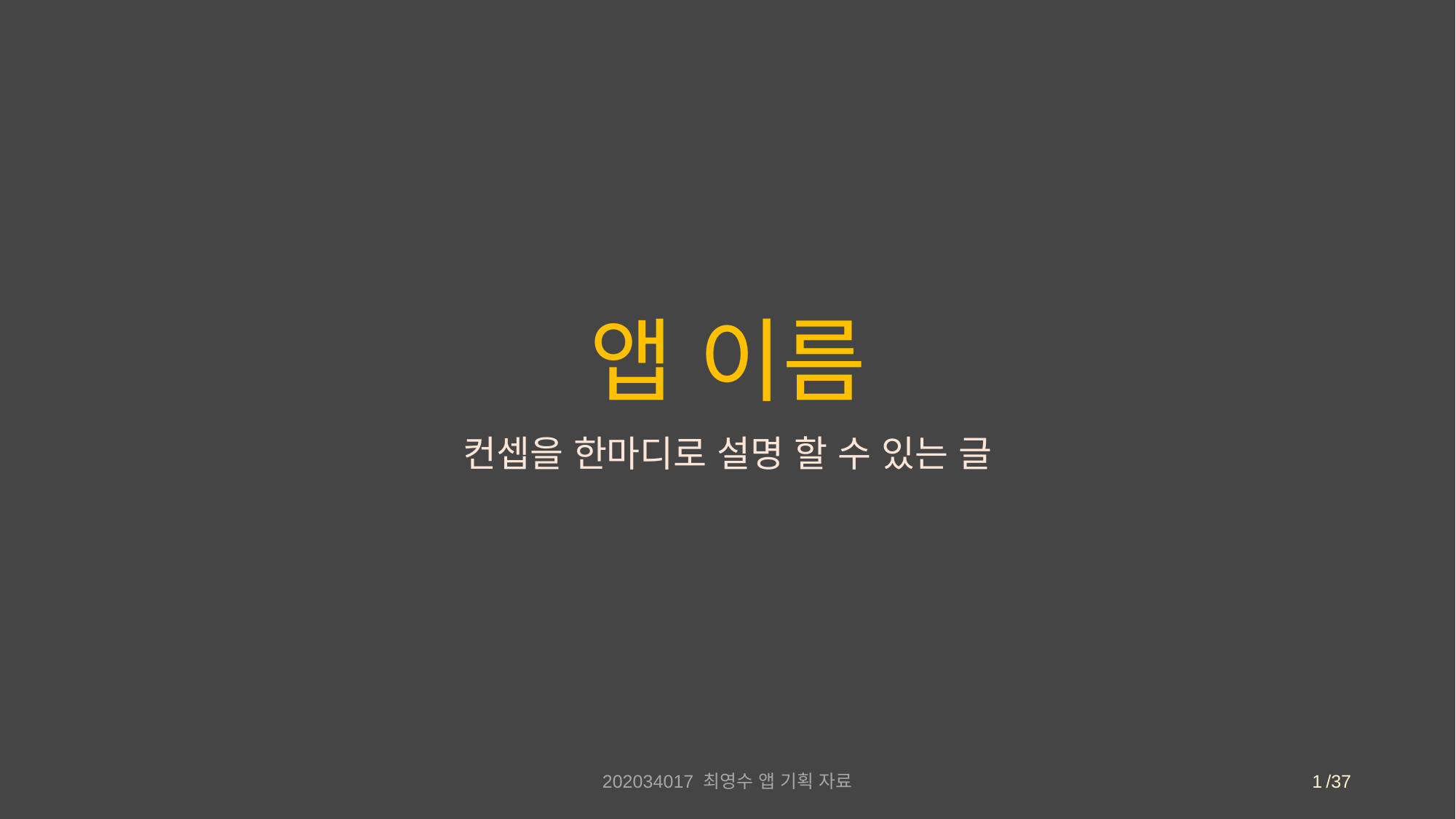

# 앱 이름
컨셉을 한마디로 설명 할 수 있는 글
1
202034017 최영수 앱 기획 자료